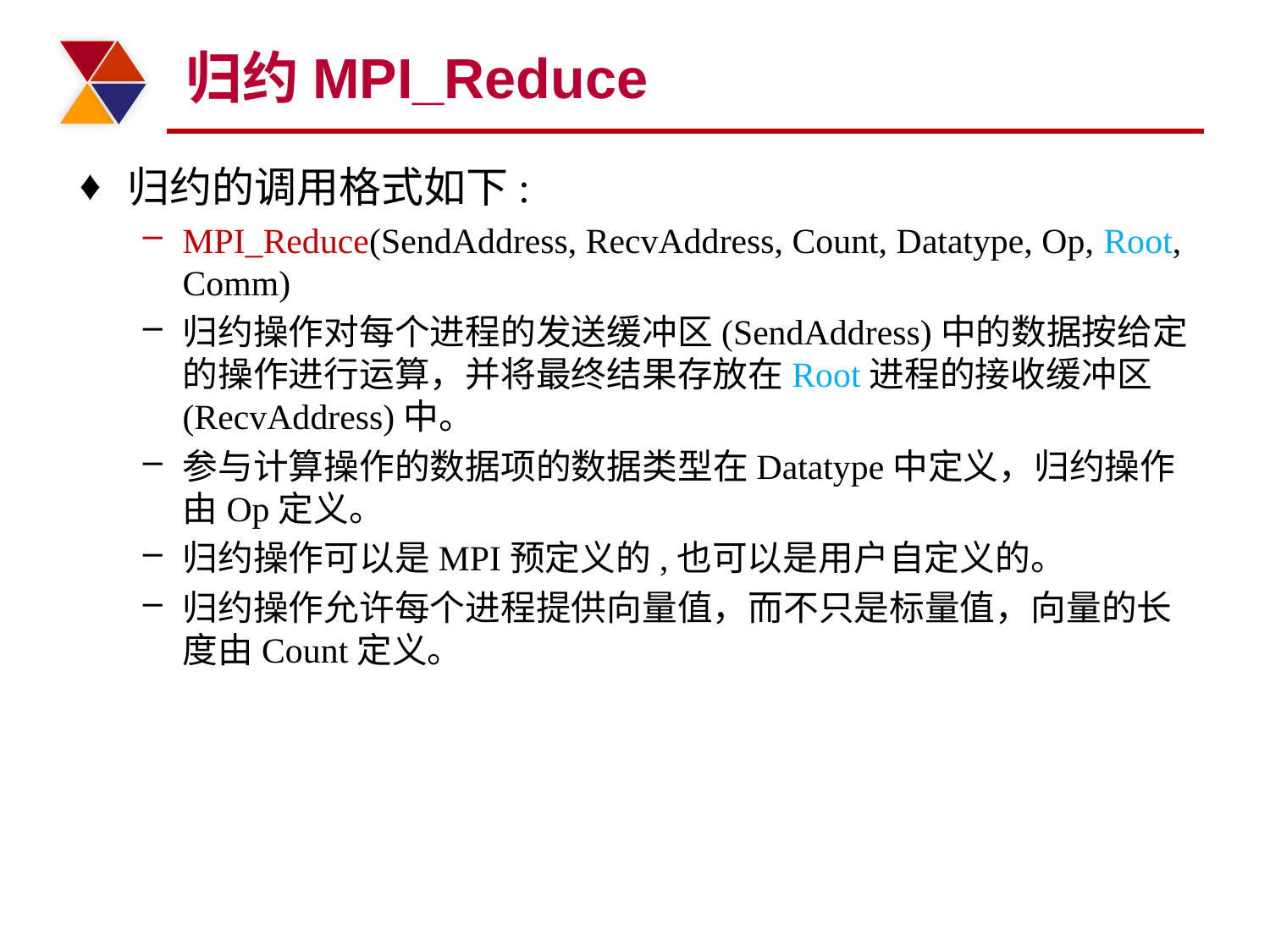

# 归约MPI_Reduce
归约的调用格式如下:
MPI_Reduce(SendAddress, RecvAddress, Count, Datatype, Op, Root, Comm)
归约操作对每个进程的发送缓冲区(SendAddress)中的数据按给定的操作进行运算，并将最终结果存放在Root进程的接收缓冲区(RecvAddress)中。
参与计算操作的数据项的数据类型在Datatype中定义，归约操作由Op定义。
归约操作可以是MPI预定义的,也可以是用户自定义的。
归约操作允许每个进程提供向量值，而不只是标量值，向量的长度由Count定义。